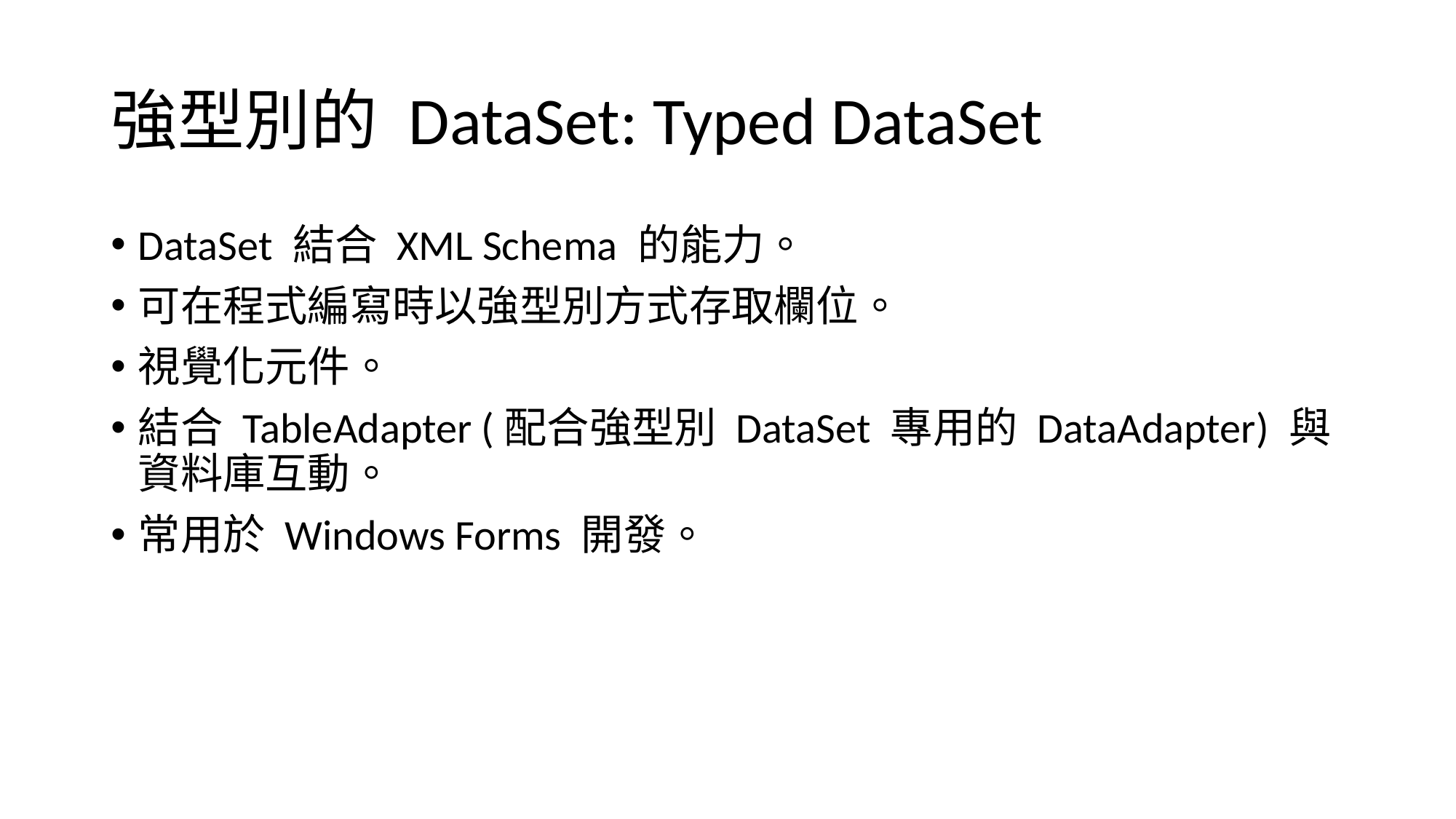

# 強型別的 DataSet: Typed DataSet
DataSet 結合 XML Schema 的能力。
可在程式編寫時以強型別方式存取欄位。
視覺化元件。
結合 TableAdapter (配合強型別 DataSet 專用的 DataAdapter) 與資料庫互動。
常用於 Windows Forms 開發。